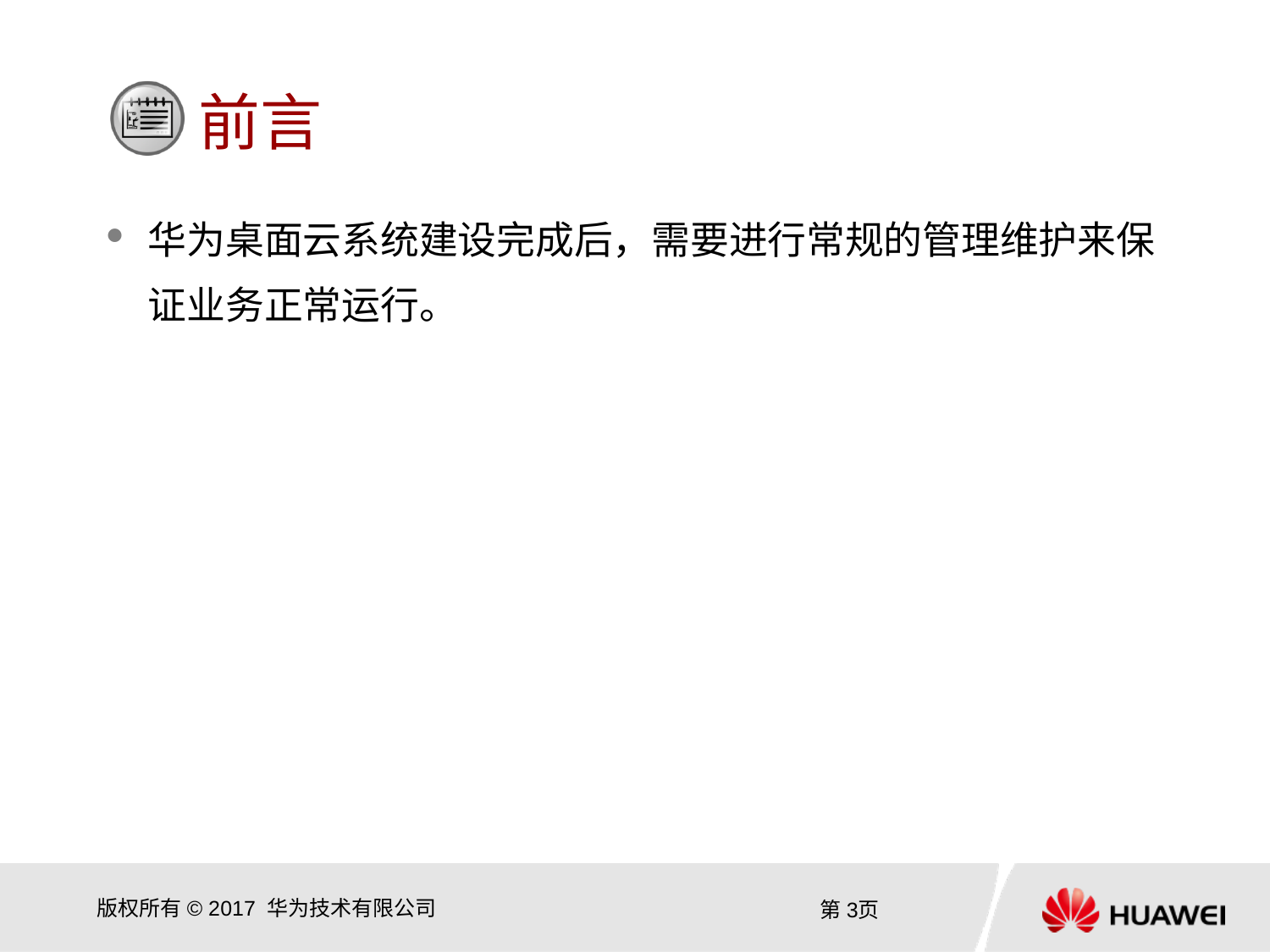

华为桌面云系统建设完成后，需要进行常规的管理维护来保证业务正常运行。